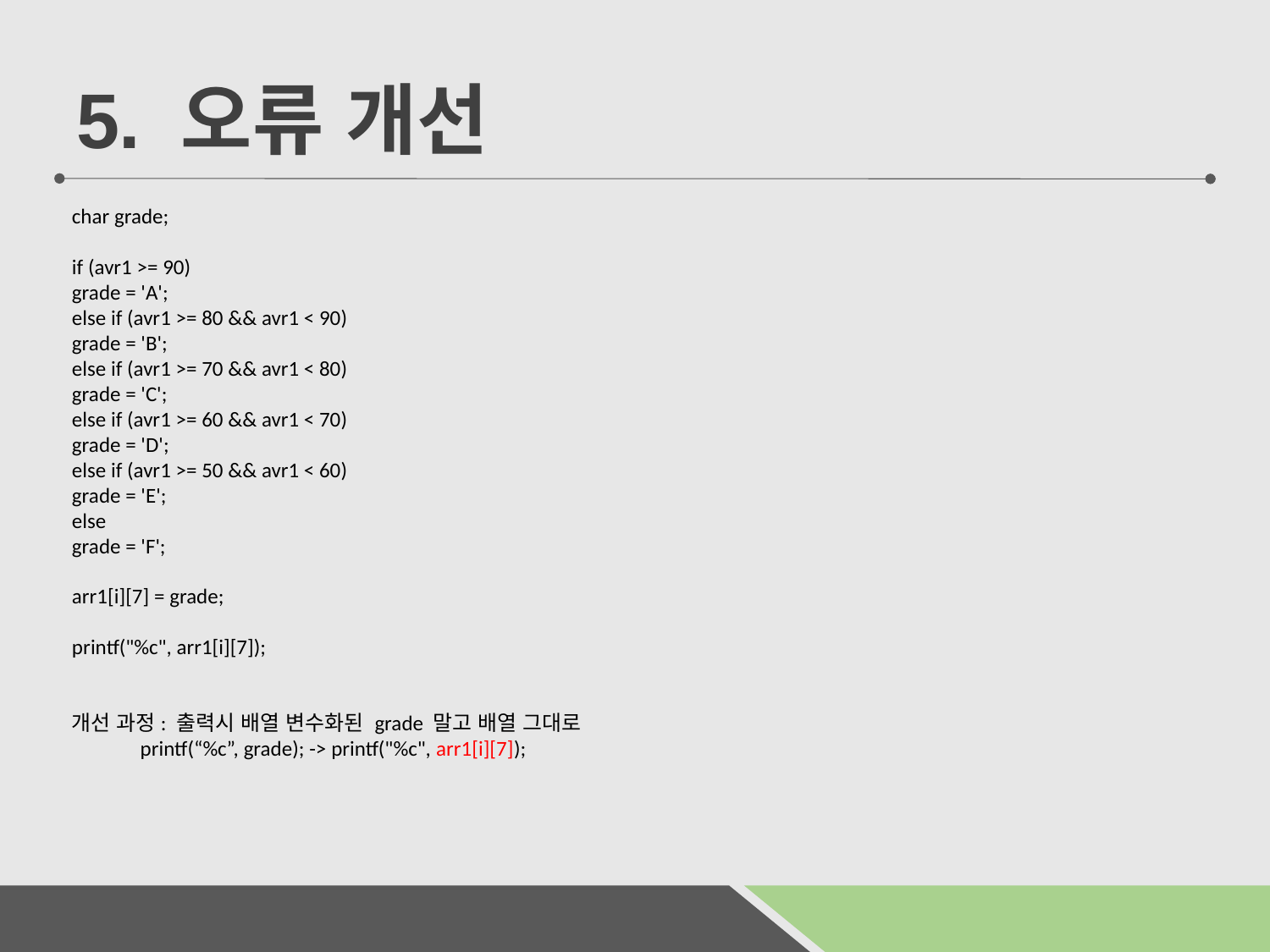

5. 오류 개선
char grade;
if (avr1 >= 90)
grade = 'A';
else if (avr1 >= 80 && avr1 < 90)
grade = 'B';
else if (avr1 >= 70 && avr1 < 80)
grade = 'C';
else if (avr1 >= 60 && avr1 < 70)
grade = 'D';
else if (avr1 >= 50 && avr1 < 60)
grade = 'E';
else
grade = 'F';
arr1[i][7] = grade;
printf("%c", arr1[i][7]);
개선 과정: 출력시 배열 변수화된 grade 말고 배열 그대로
              printf(“%c”, grade); -> printf("%c", arr1[i][7]);